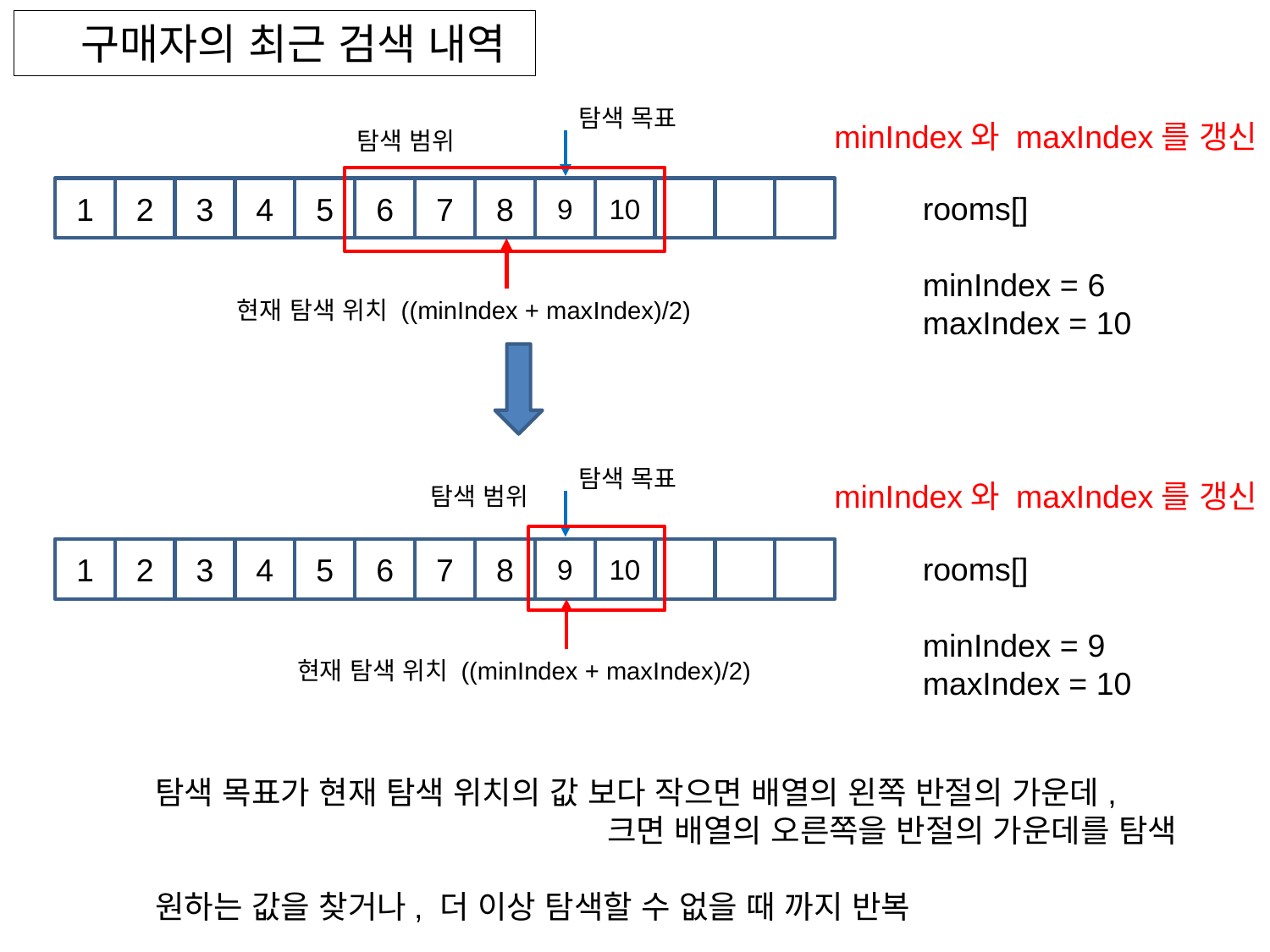

구매자의 최근 검색 내역
탐색 목표
minIndex와 maxIndex를 갱신
탐색 범위

1
2
3
4
5
6
7
8
9
10

rooms[]

minIndex = 6
maxIndex = 10

현재 탐색 위치 ((minIndex + maxIndex)/2)

탐색 목표
minIndex와 maxIndex를 갱신
탐색 범위

1
2
3
4
5
6
7
8
9
10

rooms[]

minIndex = 9
maxIndex = 10

현재 탐색 위치 ((minIndex + maxIndex)/2)
탐색 목표가 현재 탐색 위치의 값 보다 작으면 배열의 왼쪽 반절의 가운데,
                                                  크면 배열의 오른쪽을 반절의 가운데를 탐색

원하는 값을 찾거나, 더 이상 탐색할 수 없을 때 까지 반복